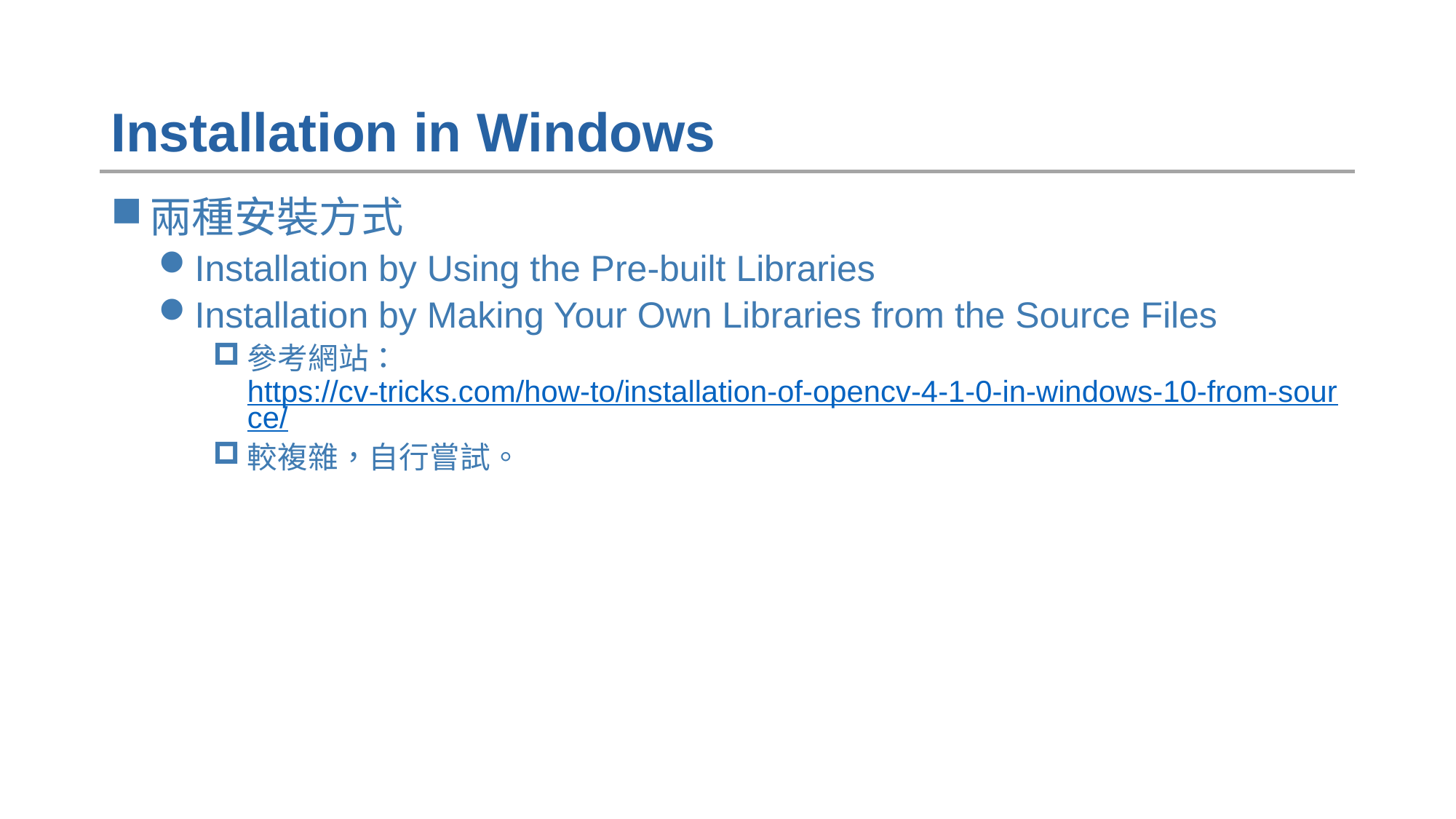

# Installation in Windows
兩種安裝方式
Installation by Using the Pre-built Libraries
Installation by Making Your Own Libraries from the Source Files
參考網站：https://cv-tricks.com/how-to/installation-of-opencv-4-1-0-in-windows-10-from-source/
較複雜，自行嘗試。